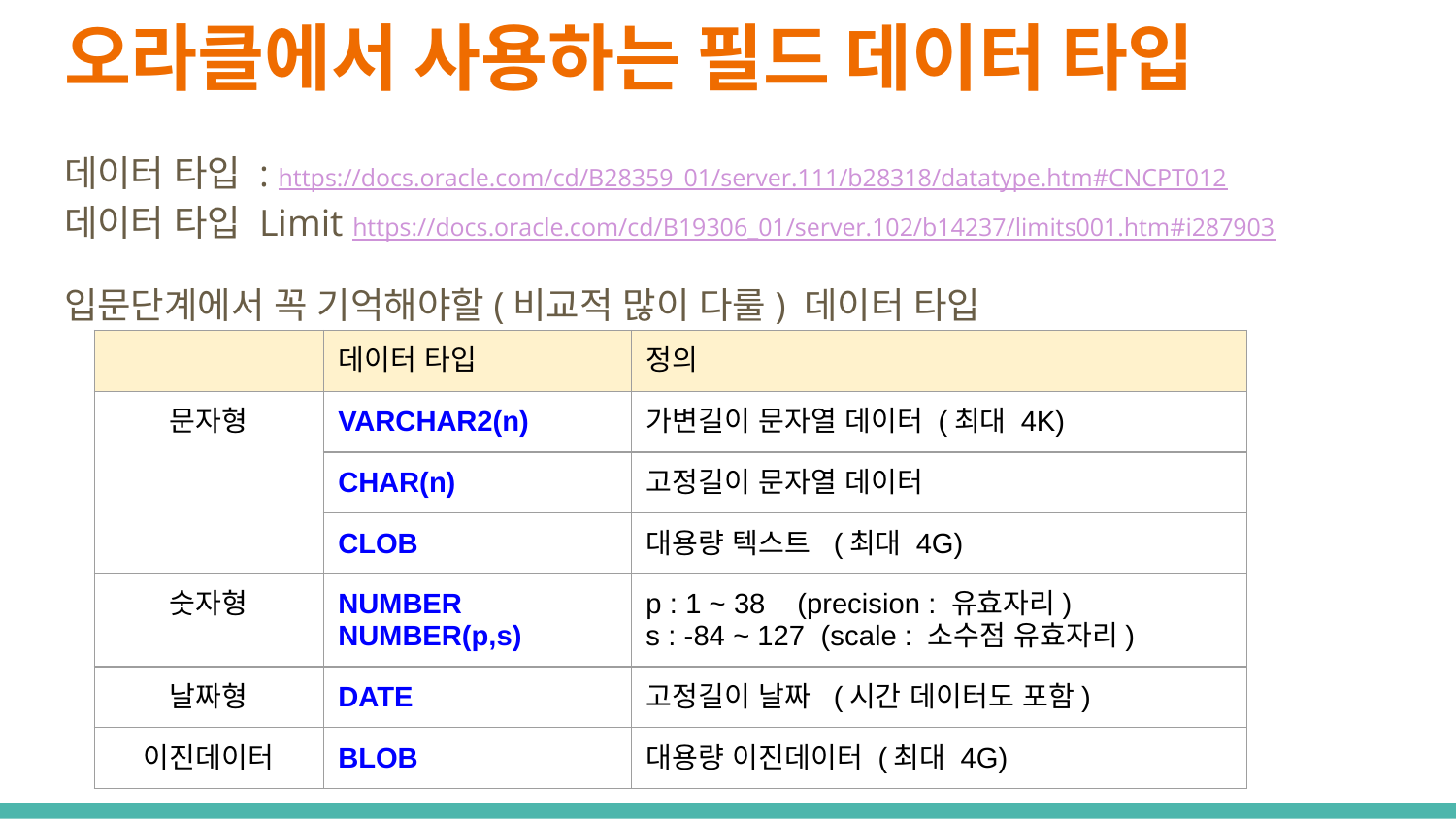

# 오라클에서 사용하는 필드 데이터 타입
데이터 타입 : https://docs.oracle.com/cd/B28359_01/server.111/b28318/datatype.htm#CNCPT012
데이터 타입 Limit https://docs.oracle.com/cd/B19306_01/server.102/b14237/limits001.htm#i287903
입문단계에서 꼭 기억해야할(비교적 많이 다룰) 데이터 타입

|  | 데이터 타입 | 정의 |
| --- | --- | --- |
| 문자형 | VARCHAR2(n) | 가변길이 문자열 데이터 (최대 4K) |
|  | CHAR(n) | 고정길이 문자열 데이터 |
|  | CLOB | 대용량 텍스트 (최대 4G) |
| 숫자형 | NUMBER NUMBER(p,s) | p : 1 ~ 38 (precision : 유효자리) s : -84 ~ 127 (scale : 소수점 유효자리) |
| 날짜형 | DATE | 고정길이 날짜 (시간 데이터도 포함) |
| 이진데이터 | BLOB | 대용량 이진데이터 (최대 4G) |